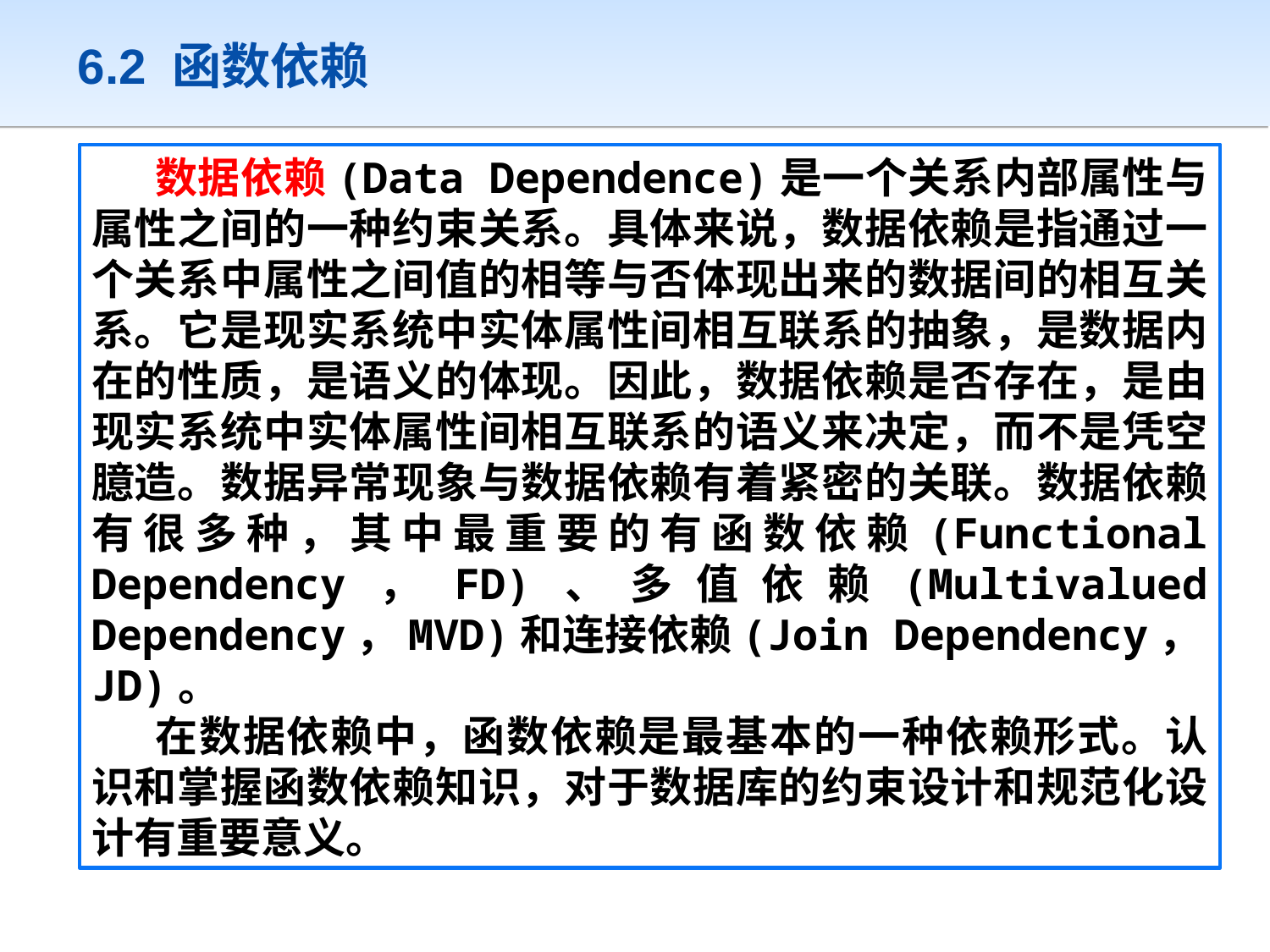

# 6.2 函数依赖
数据依赖(Data Dependence)是一个关系内部属性与属性之间的一种约束关系。具体来说，数据依赖是指通过一个关系中属性之间值的相等与否体现出来的数据间的相互关系。它是现实系统中实体属性间相互联系的抽象，是数据内在的性质，是语义的体现。因此，数据依赖是否存在，是由现实系统中实体属性间相互联系的语义来决定，而不是凭空臆造。数据异常现象与数据依赖有着紧密的关联。数据依赖有很多种，其中最重要的有函数依赖(Functional Dependency，FD)、多值依赖(Multivalued Dependency，MVD)和连接依赖(Join Dependency，JD)。
在数据依赖中，函数依赖是最基本的一种依赖形式。认识和掌握函数依赖知识，对于数据库的约束设计和规范化设计有重要意义。